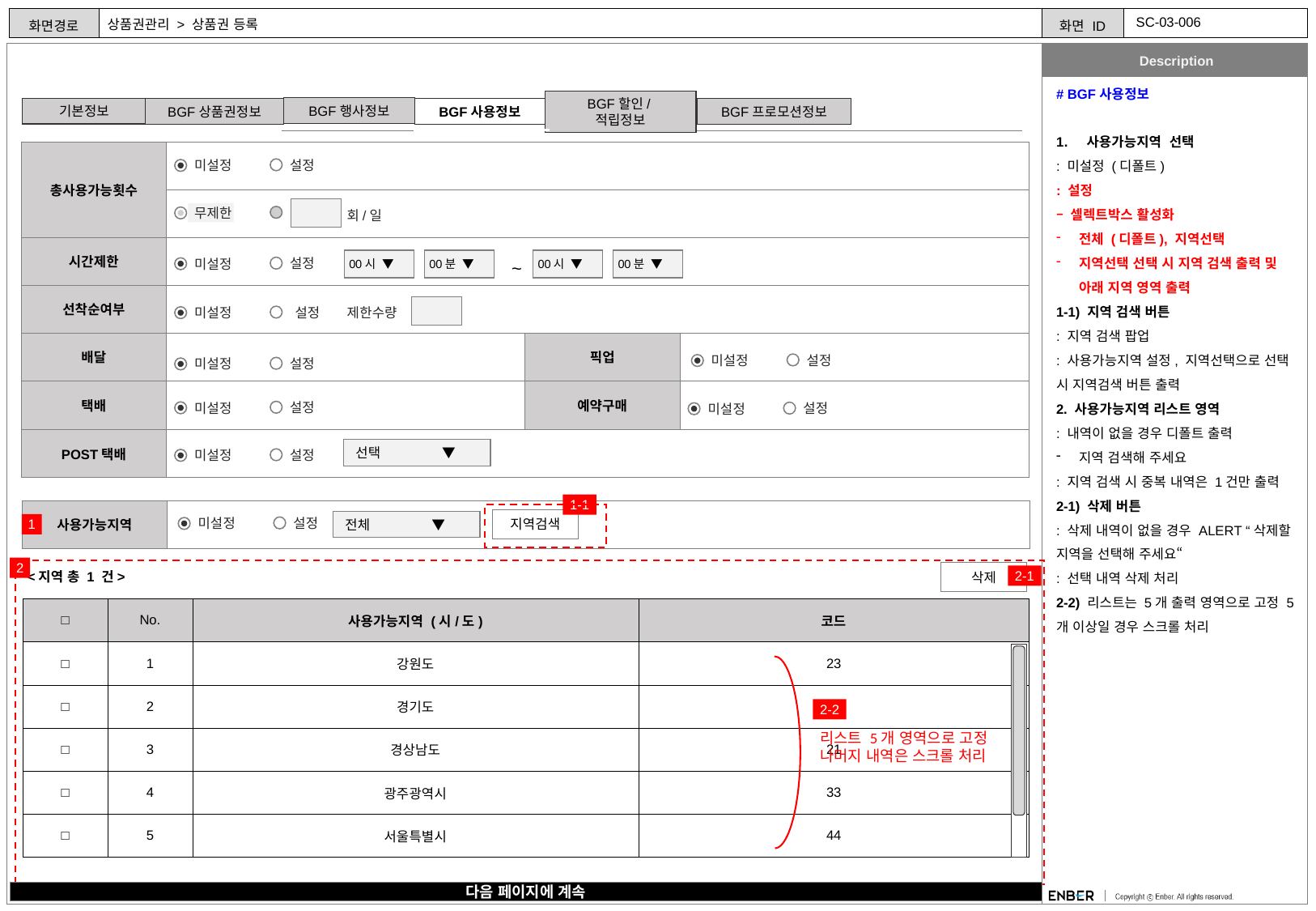

SC-03-006
# 상품권관리 > 상품권 등록
V
V
# BGF사용정보

사용가능지역  선택
: 미설정 (디폴트)
: 설정
– 셀렉트박스 활성화
전체 (디폴트), 지역선택
지역선택 선택 시 지역 검색 출력 및 아래 지역 영역 출력
1-1) 지역 검색 버튼
: 지역 검색 팝업
: 사용가능지역 설정, 지역선택으로 선택 시 지역검색 버튼 출력
2. 사용가능지역 리스트 영역
: 내역이 없을 경우 디폴트 출력
지역 검색해 주세요
: 지역 검색 시 중복 내역은 1건만 출력
2-1) 삭제 버튼
: 삭제 내역이 없을 경우 ALERT “삭제할 지역을 선택해 주세요“
: 선택 내역 삭제 처리
2-2) 리스트는 5개 출력 영역으로 고정 5개 이상일 경우 스크롤 처리
BGF행사정보
기본정보
BGF상품권정보
BGF프로모션정보
BGF사용정보
BGF할인/적립정보

| 총사용가능횟수 |  |  |  |
| --- | --- | --- | --- |
|  |  |  |  |
| 시간제한 |  |  |  |
| 선착순여부 |  |  |  |
| 배달 |  | 픽업 |  |
| 택배 |  | 예약구매 |  |
| POST택배 |  |  |  |
설정

미설정

무제한

회/일
~
00시  ▼
00분  ▼
00시  ▼
00분  ▼
설정

미설정

설정       제한수량

미설정

설정

미설정

설정

미설정

설정

미설정

설정

미설정

선택                ▼
설정

미설정

1-1
| 사용가능지역 | POST택배구분 |
| --- | --- |

지역검색
전체                ▼
설정

미설정

1
2

<지역 총 1 건>
삭제
2-1
| □ | No. | 사용가능지역 (시/도) | 코드 |
| --- | --- | --- | --- |
| □ | 1 | 강원도 | 23 |
| □ | 2 | 경기도 | 12 |
| □ | 3 | 경상남도 | 21 |
| □ | 4 | 광주광역시 | 33 |
| □ | 5 | 서울특별시 | 44 |

2-2
리스트 5개 영역으로 고정
나머지 내역은 스크롤 처리
다음 페이지에 계속